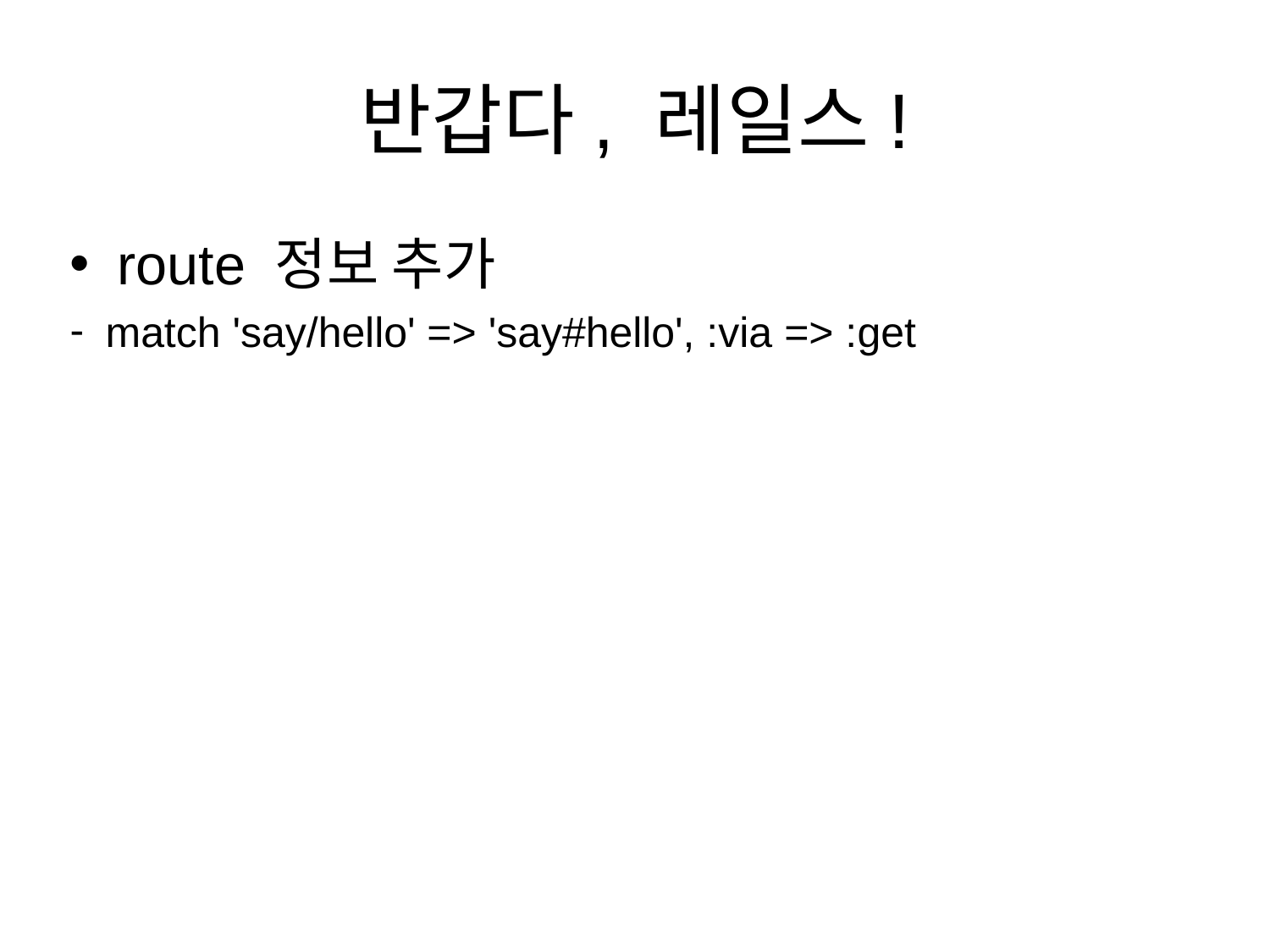

# 반갑다, 레일스!
route 정보 추가
match 'say/hello' => 'say#hello', :via => :get